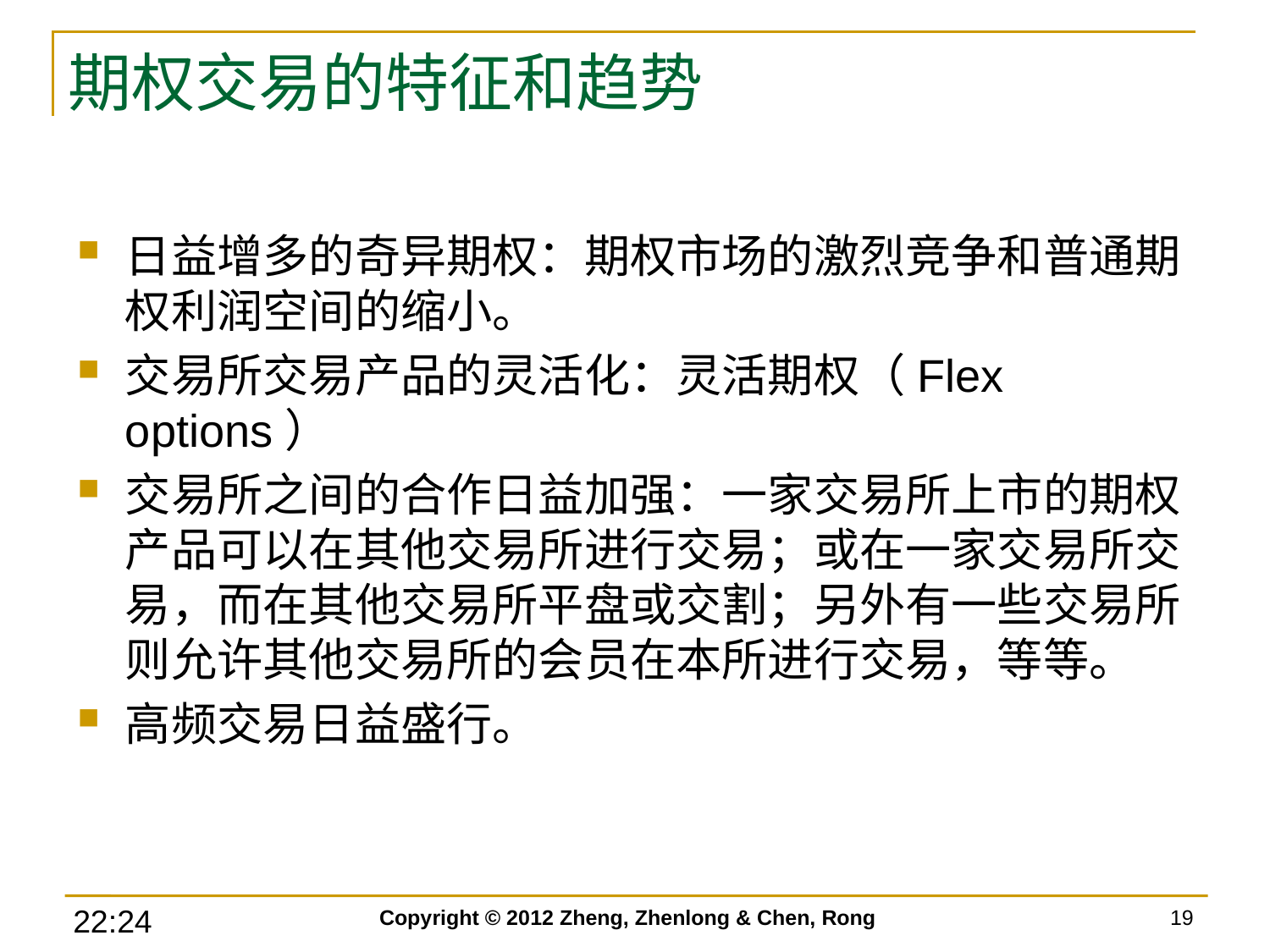

# 期权交易的特征和趋势

日益增多的奇异期权：期权市场的激烈竞争和普通期权利润空间的缩小。
交易所交易产品的灵活化：灵活期权（Flex options）
交易所之间的合作日益加强：一家交易所上市的期权产品可以在其他交易所进行交易；或在一家交易所交易，而在其他交易所平盘或交割；另外有一些交易所则允许其他交易所的会员在本所进行交易，等等。
高频交易日益盛行。
Copyright © 2012 Zheng, Zhenlong & Chen, Rong
19